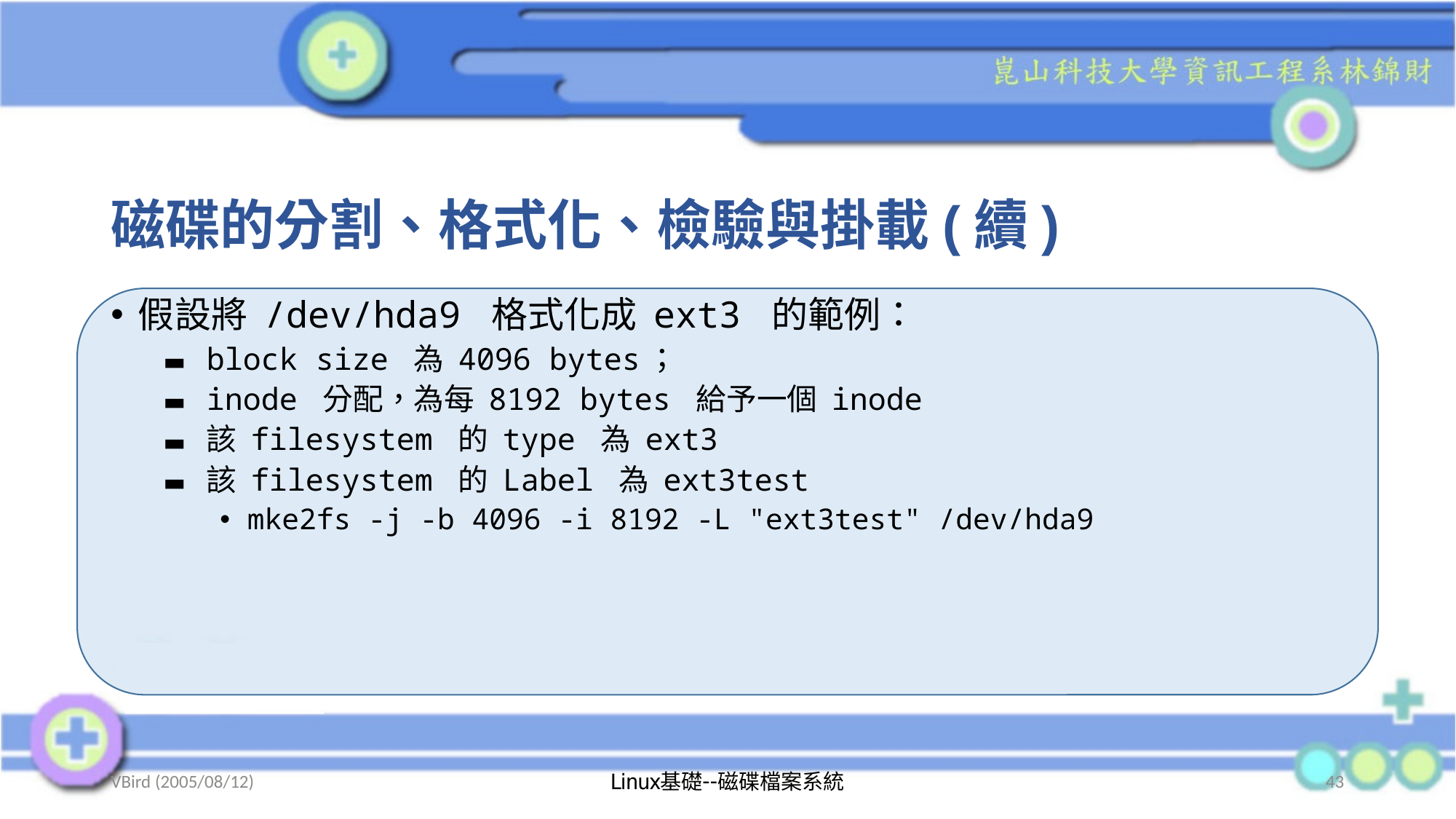

# 磁碟的分割、格式化、檢驗與掛載(續)

假設將 /dev/hda9 格式化成 ext3 的範例：
block size 為 4096 bytes；
inode 分配，為每 8192 bytes 給予一個 inode
該 filesystem 的 type 為 ext3
該 filesystem 的 Label 為 ext3test
mke2fs -j -b 4096 -i 8192 -L "ext3test" /dev/hda9
VBird (2005/08/12)
Linux基礎--磁碟檔案系統
43